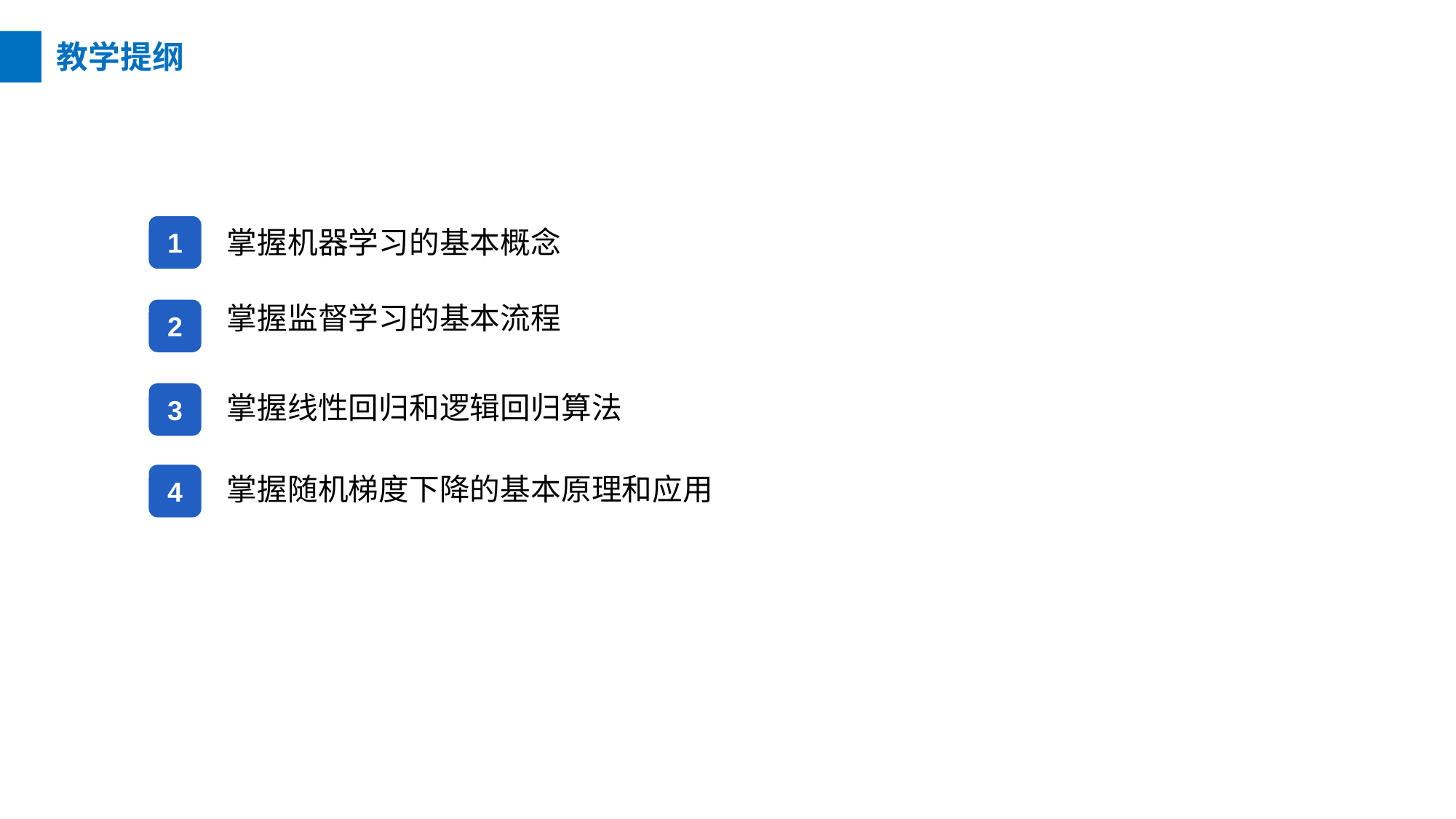

教学提纲
1
掌握机器学习的基本概念
掌握监督学习的基本流程
2

3
掌握线性回归和逻辑回归算法
4
掌握随机梯度下降的基本原理和应用